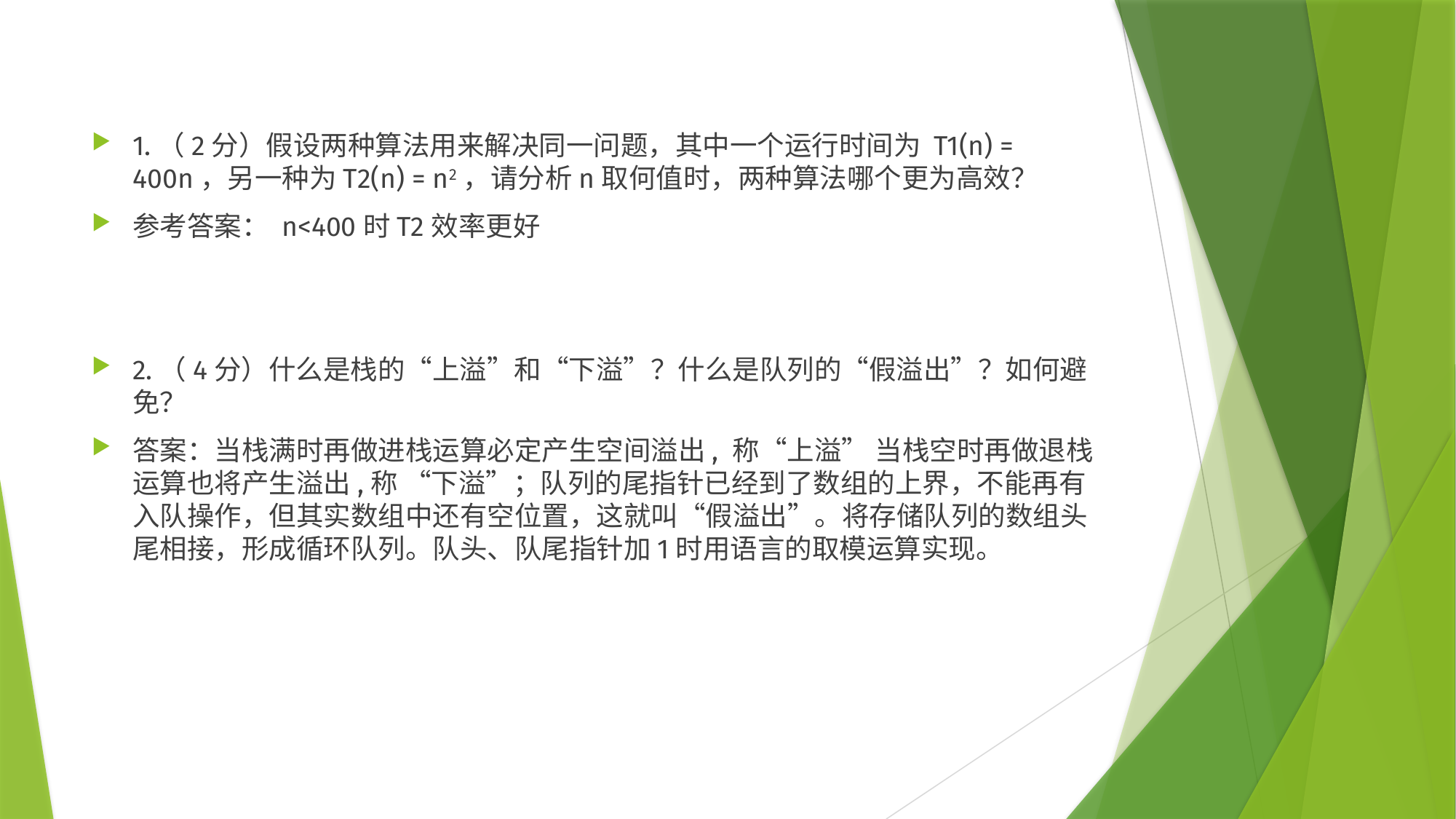

1.（2分）假设两种算法用来解决同一问题，其中一个运行时间为 T1(n) = 400n，另一种为T2(n) = n2，请分析n取何值时，两种算法哪个更为高效？
参考答案： n<400时T2效率更好

2.（4分）什么是栈的“上溢”和“下溢”？什么是队列的“假溢出”？如何避免？
答案：当栈满时再做进栈运算必定产生空间溢出, 称“上溢” 当栈空时再做退栈运算也将产生溢出,称 “下溢”；队列的尾指针已经到了数组的上界，不能再有入队操作，但其实数组中还有空位置，这就叫“假溢出”。将存储队列的数组头尾相接，形成循环队列。队头、队尾指针加1时用语言的取模运算实现。